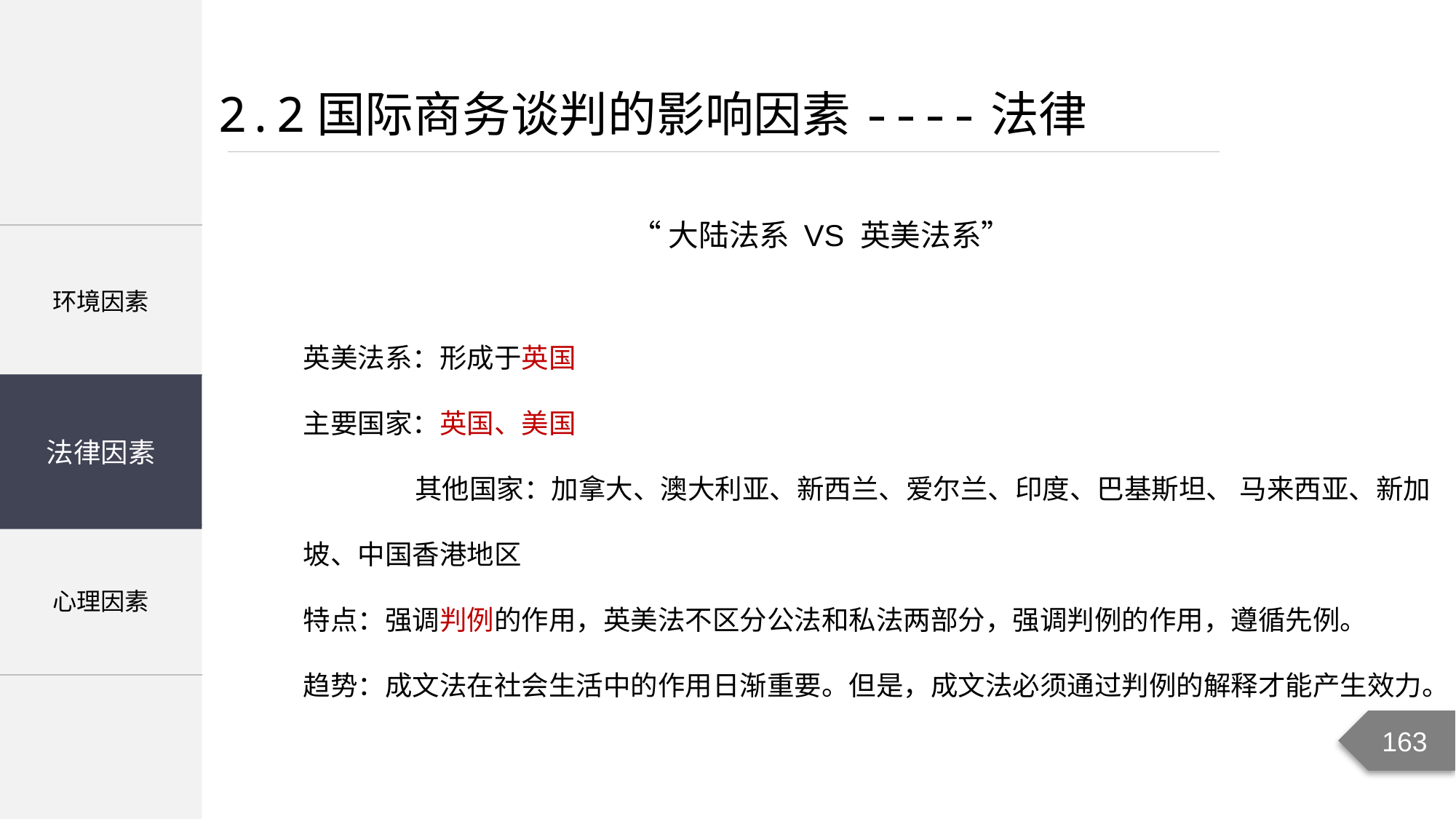

2.2国际商务谈判的影响因素----法律
“大陆法系 VS 英美法系”
| 环境因素 |
| --- |
| 法律因素 |
| 心理因素 |
英美法系：形成于英国
主要国家：英国、美国
                 其他国家：加拿大、澳大利亚、新西兰、爱尔兰、印度、巴基斯坦、 马来西亚、新加坡、中国香港地区
特点：强调判例的作用，英美法不区分公法和私法两部分，强调判例的作用，遵循先例。
趋势：成文法在社会生活中的作用日渐重要。但是，成文法必须通过判例的解释才能产生效力。
法律因素

163